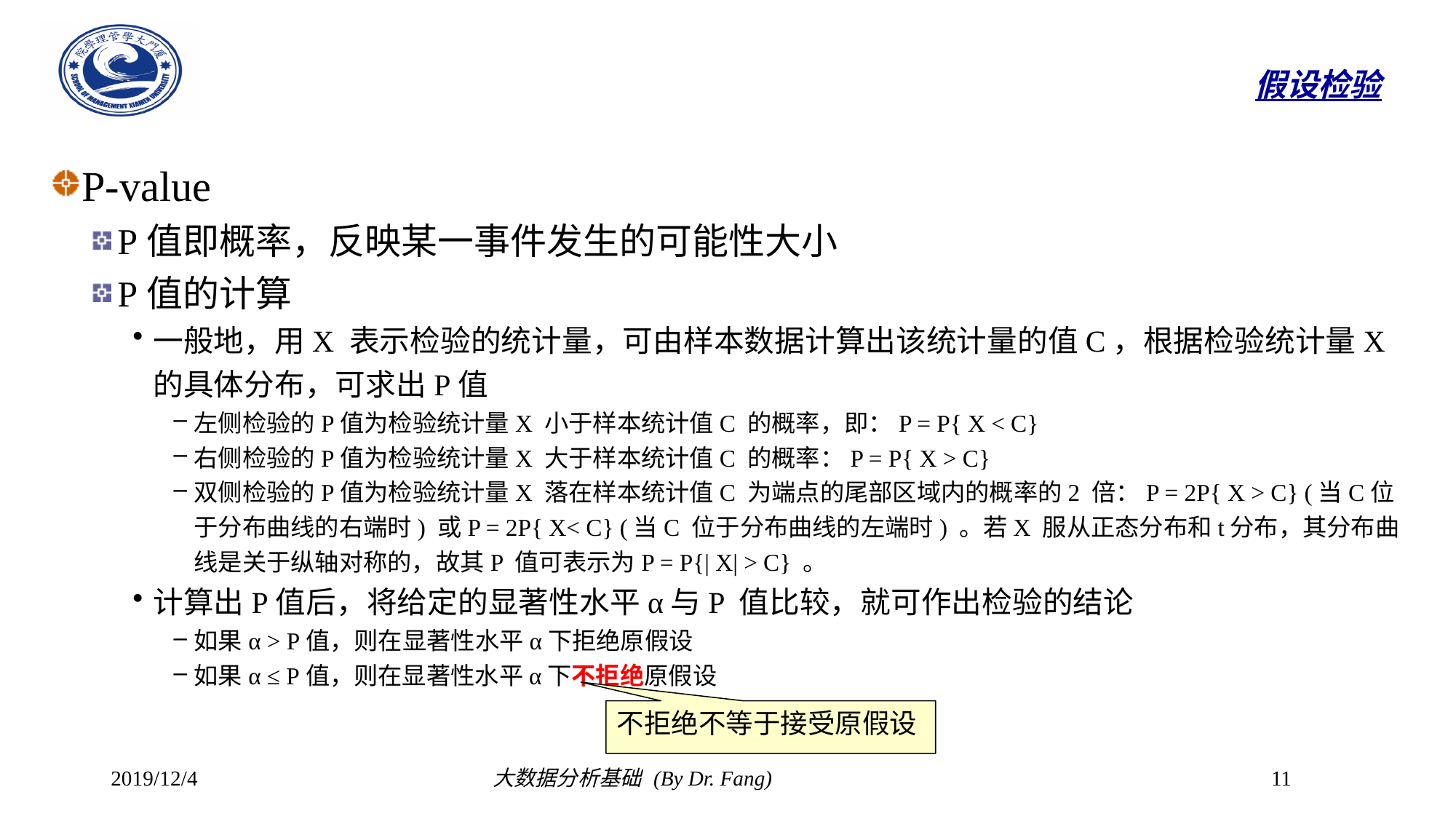

# 假设检验
P-value
P值即概率，反映某一事件发生的可能性大小
P值的计算
一般地，用X 表示检验的统计量，可由样本数据计算出该统计量的值C，根据检验统计量X的具体分布，可求出P值
左侧检验的P值为检验统计量X 小于样本统计值C 的概率，即：P = P{ X < C}
右侧检验的P值为检验统计量X 大于样本统计值C 的概率：P = P{ X > C}
双侧检验的P值为检验统计量X 落在样本统计值C 为端点的尾部区域内的概率的2 倍：P = 2P{ X > C} (当C位于分布曲线的右端时) 或P = 2P{ X< C} (当C 位于分布曲线的左端时) 。若X 服从正态分布和t分布，其分布曲线是关于纵轴对称的，故其P 值可表示为P = P{| X| > C} 。
计算出P值后，将给定的显著性水平α与P 值比较，就可作出检验的结论
如果α > P值，则在显著性水平α下拒绝原假设
如果α ≤ P值，则在显著性水平α下不拒绝原假设
不拒绝不等于接受原假设
2019/12/4
大数据分析基础 (By Dr. Fang)
11